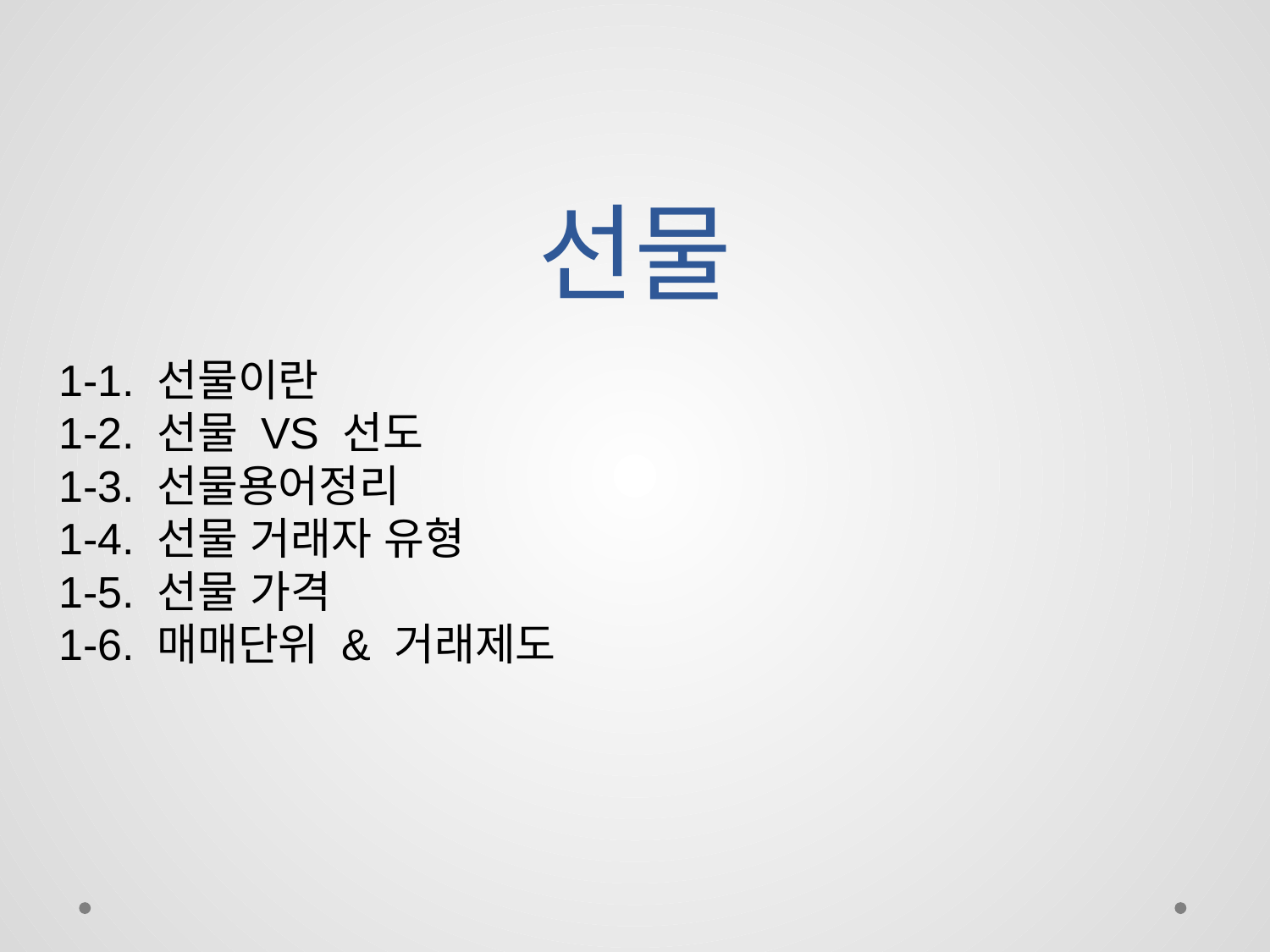

# 선물
1-1. 선물이란
1-2. 선물 VS 선도
1-3. 선물용어정리
1-4. 선물 거래자 유형
1-5. 선물 가격
1-6. 매매단위 & 거래제도